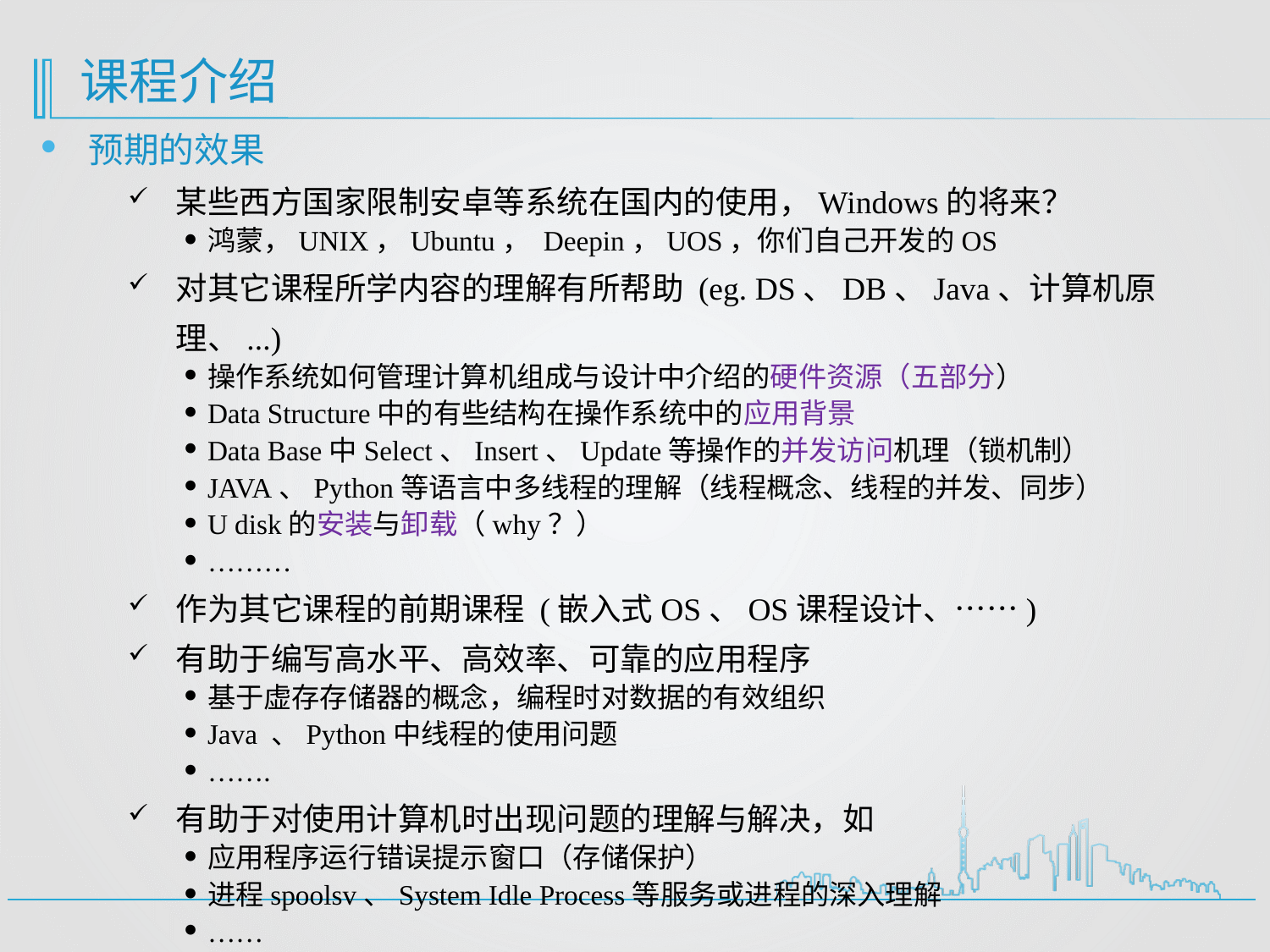

# 课程介绍
预期的效果
某些西方国家限制安卓等系统在国内的使用，Windows的将来？
鸿蒙，UNIX，Ubuntu， Deepin，UOS，你们自己开发的OS
对其它课程所学内容的理解有所帮助 (eg. DS、DB、Java、计算机原理、...)
操作系统如何管理计算机组成与设计中介绍的硬件资源（五部分）
Data Structure中的有些结构在操作系统中的应用背景
Data Base中Select、Insert、Update等操作的并发访问机理（锁机制）
JAVA、Python等语言中多线程的理解（线程概念、线程的并发、同步）
U disk的安装与卸载（why？）
………
作为其它课程的前期课程 (嵌入式OS、OS课程设计、……)
有助于编写高水平、高效率、可靠的应用程序
基于虚存存储器的概念，编程时对数据的有效组织
Java 、Python中线程的使用问题
…….
有助于对使用计算机时出现问题的理解与解决，如
应用程序运行错误提示窗口（存储保护）
进程spoolsv、System Idle Process等服务或进程的深入理解
……